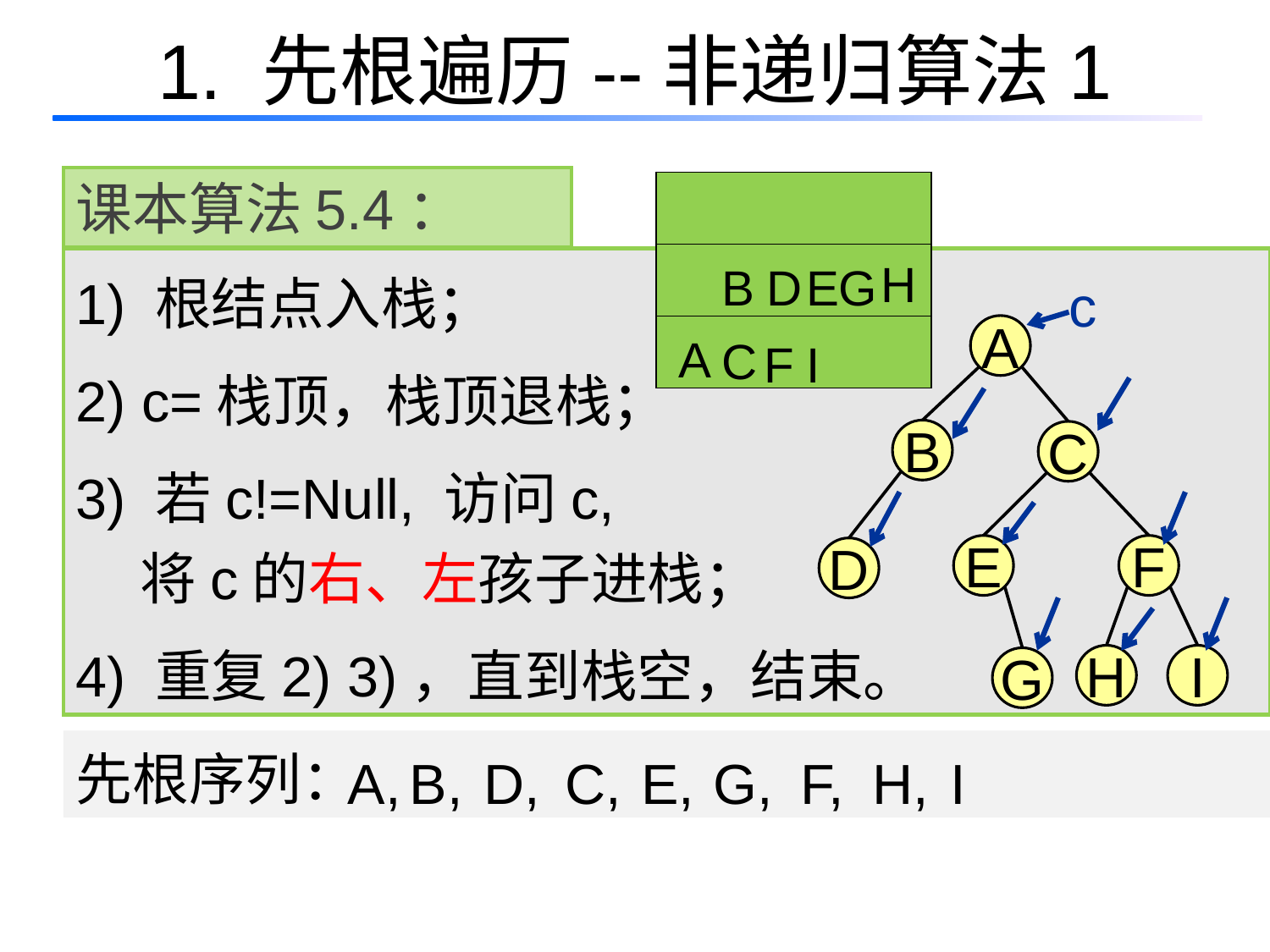

# 1. 先根遍历--非递归算法1

课本算法5.4：
|  |
| --- |
|  |
|  |
H
B
D
E
G
1) 根结点入栈；
2) c=栈顶，栈顶退栈；
3) 若c!=Null, 访问c,
    将c的右、左孩子进栈；
4) 重复2) 3)，直到栈空，结束。
c
A
C
F
I
A
B
C
E
F
D
H
I
G
A,
B,
D,
C,
E,
G,
F,
H,
I
先根序列：